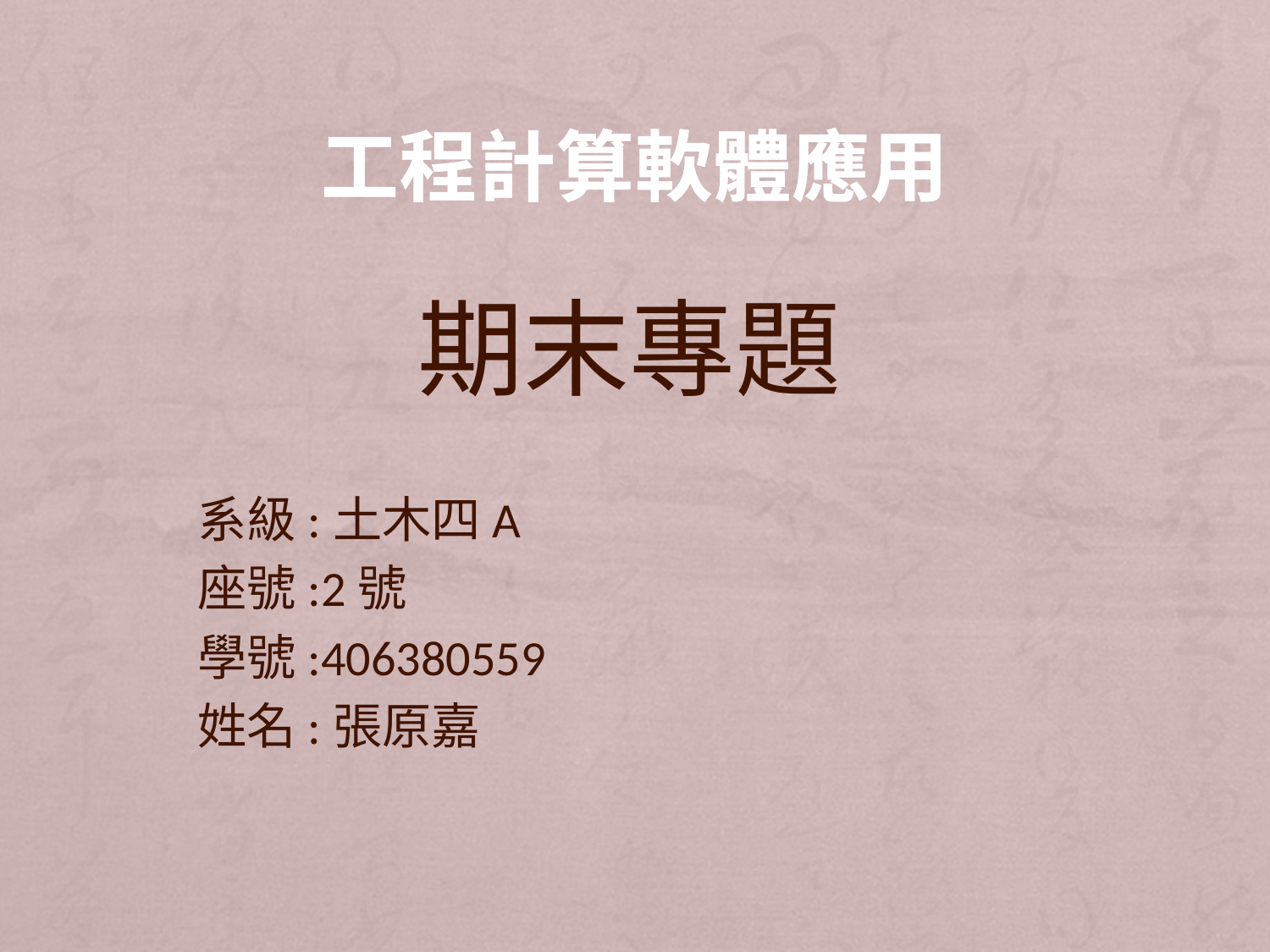

# 工程計算軟體應用
期末專題

系級:土木四A
座號:2號
學號:406380559
姓名:張原嘉